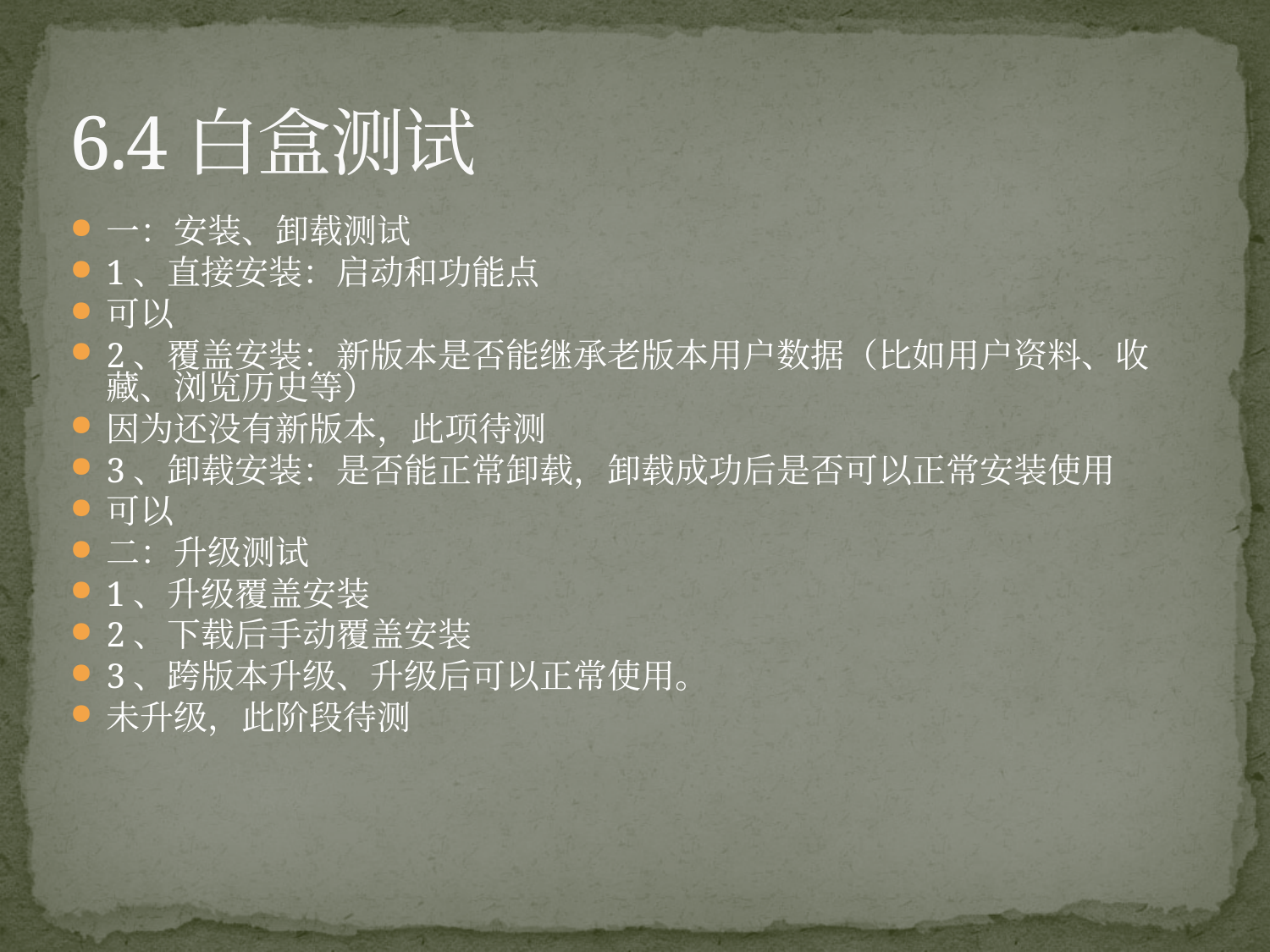

# 6.4白盒测试
一：安装、卸载测试
1、直接安装：启动和功能点
可以
2、覆盖安装：新版本是否能继承老版本用户数据（比如用户资料、收藏、浏览历史等）
因为还没有新版本，此项待测
3、卸载安装：是否能正常卸载，卸载成功后是否可以正常安装使用
可以
二：升级测试
1、升级覆盖安装
2、下载后手动覆盖安装
3、跨版本升级、升级后可以正常使用。
未升级，此阶段待测